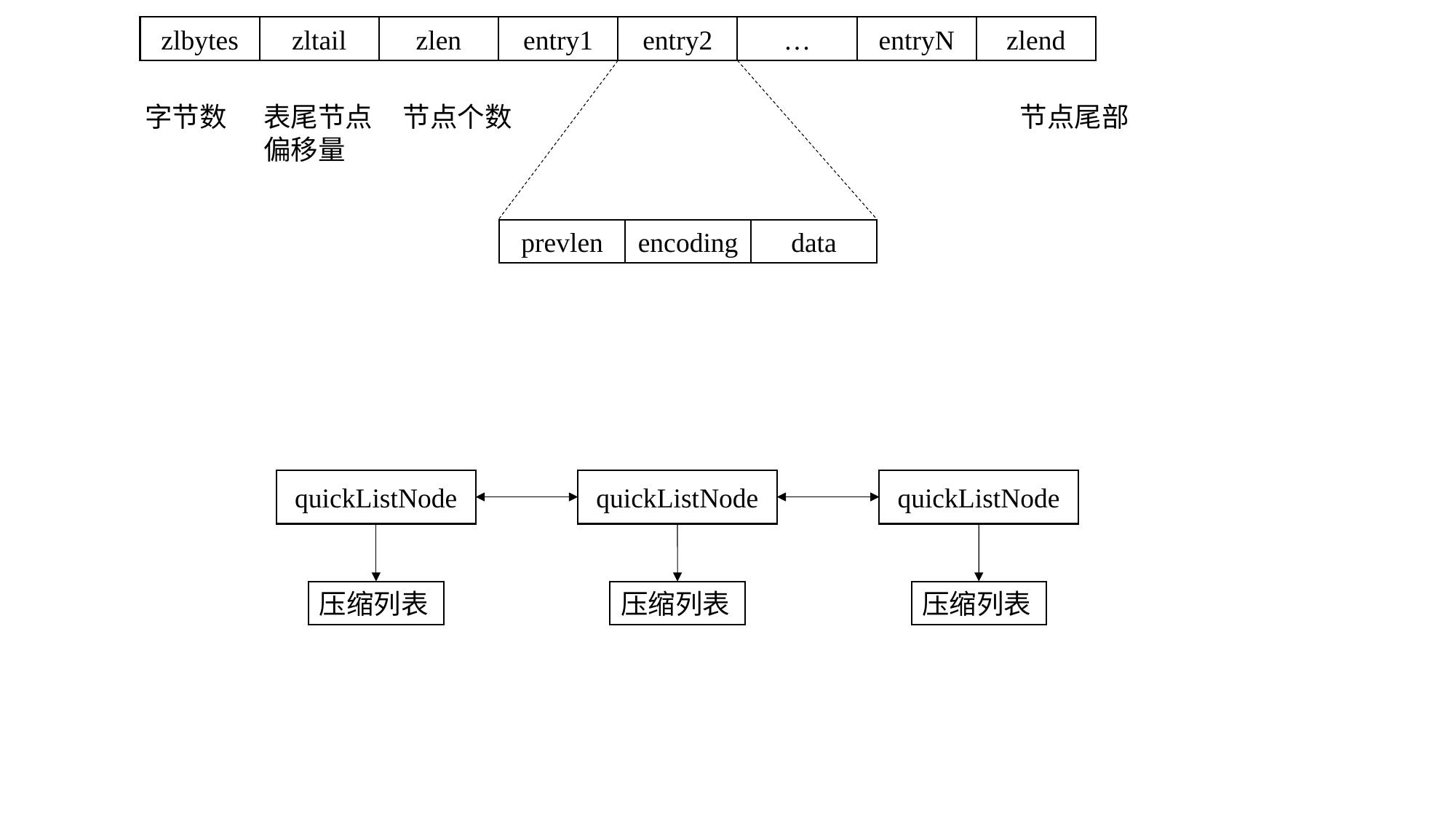

zlbytes
zltail
zlen
entry1
entry2
…
entryN
zlend
字节数
表尾节点偏移量
节点个数
节点尾部
encoding
data
prevlen
quickListNode
quickListNode
quickListNode
压缩列表
压缩列表
压缩列表